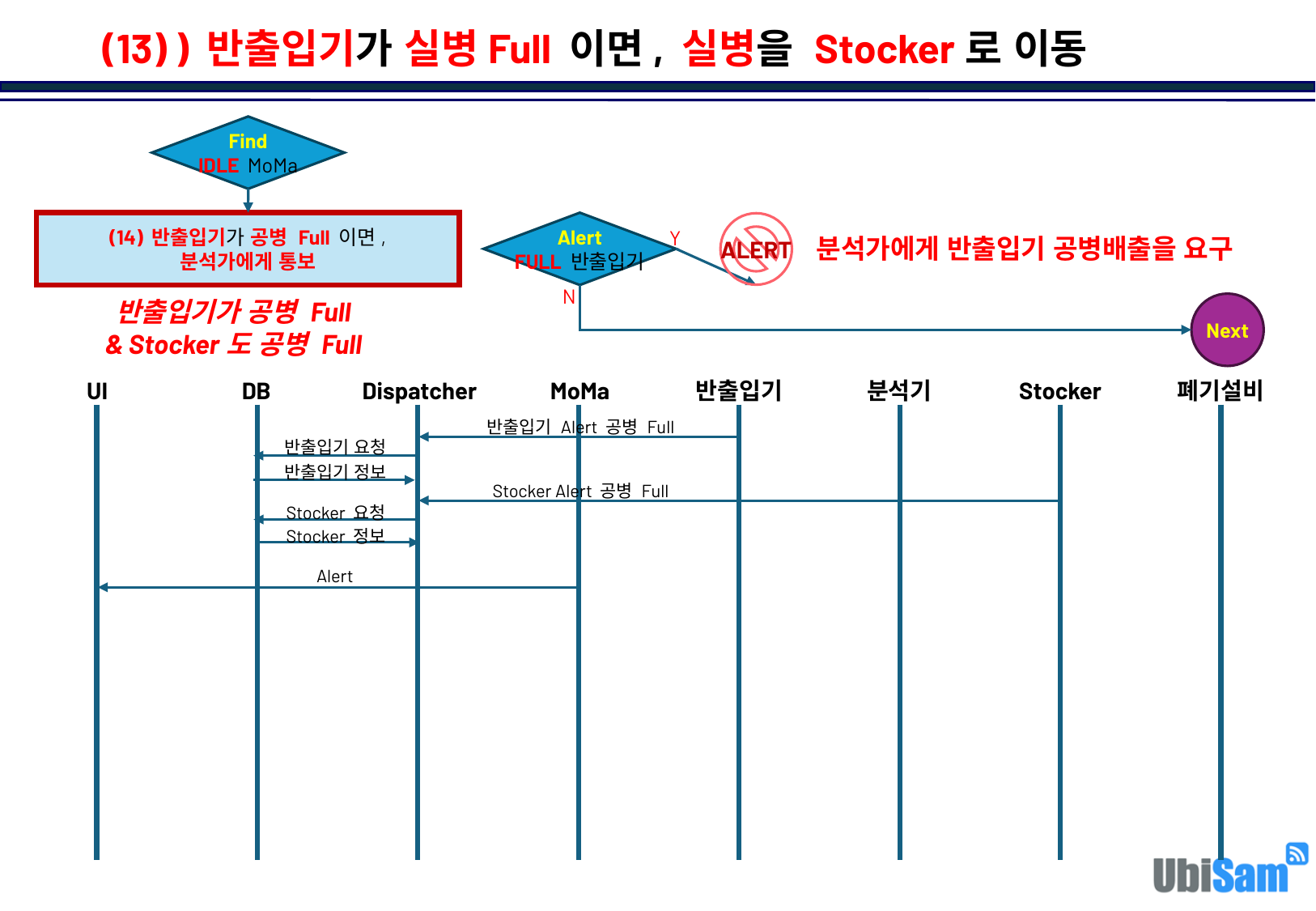

# (13) ) 반출입기가 실병Full 이면, 실병을 Stocker로 이동
Find
IDLE  MoMa
(14) 반출입기가 공병 Full 이면,
분석가에게 통보
Alert
FULL 반출입기
ALERT
Y
분석가에게 반출입기 공병배출을 요구
N
반출입기가 공병 Full
& Stocker도 공병 Full
Next
UI
DB
Dispatcher
MoMa
반출입기
분석기
Stocker
폐기설비
반출입기 Alert 공병 Full
반출입기 요청
반출입기 정보
Stocker Alert 공병 Full
Stocker 요청
Stocker 정보
Alert